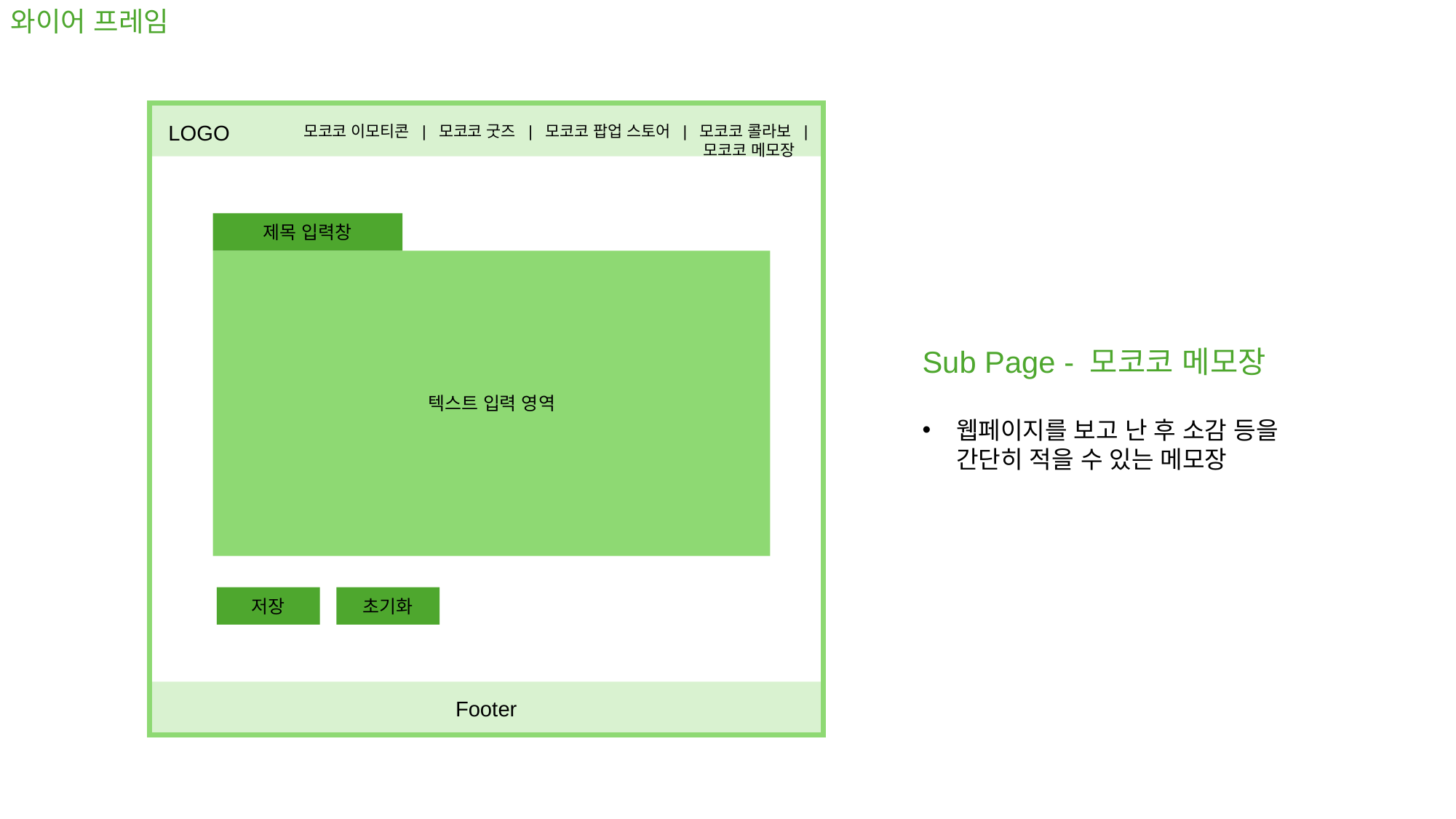

와이어 프레임

LOGO
모코코 이모티콘  |  모코코 굿즈  |  모코코 팝업 스토어  |  모코코 콜라보  |  모코코 메모장
제목 입력창
텍스트 입력 영역
Sub Page - 모코코 메모장

웹페이지를 보고 난 후 소감 등을 간단히 적을 수 있는 메모장
저장
초기화
Footer